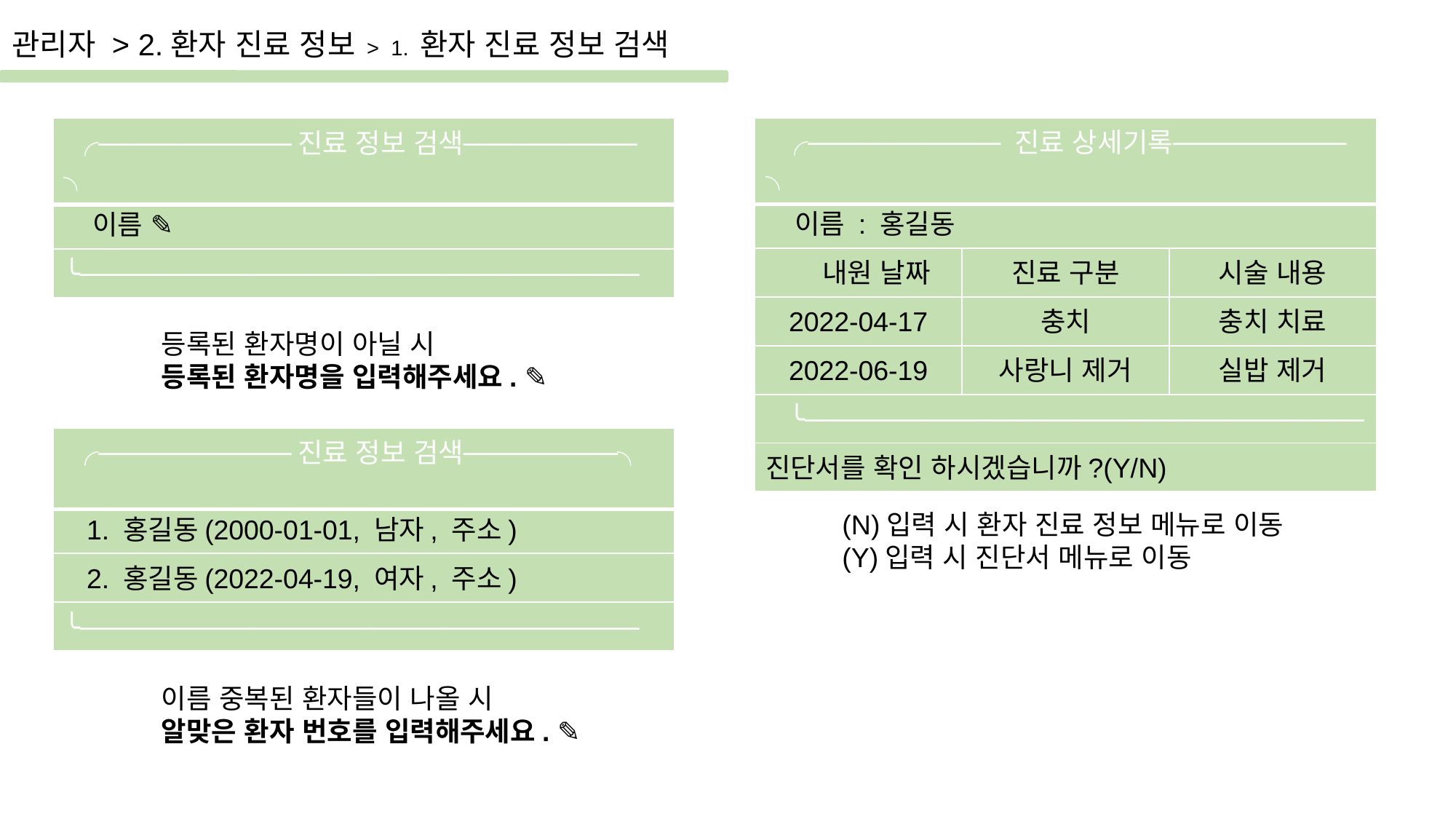

관리자 > 2.환자 진료 정보 >  1. 환자 진료 정보 검색

| ╭────────── 진료 상세기록─────────╮ |  |  |
| --- | --- | --- |
| 이름 : 홍길동 |  |  |
| 내원 날짜 | 진료 구분 | 시술 내용 |
| 2022-04-17 | 충치 | 충치 치료 |
| 2022-06-19 | 사랑니 제거 | 실밥 제거 |
| ╰───────────────────────────── |  |  |
| 진단서를 확인 하시겠습니까?(Y/N) |  |  |
| ╭──────────진료 정보 검색─────────╮ |
| --- |
| 이름 ✎ |
| ╰───────────────────────────── |

등록된 환자명이 아닐 시
등록된 환자명을 입력해주세요. ✎
| ╭──────────진료 정보 검색────────╮ |
| --- |
| 1. 홍길동(2000-01-01, 남자, 주소) |
| 2. 홍길동(2022-04-19, 여자, 주소) |
| ╰───────────────────────────── |

(N)입력 시 환자 진료 정보 메뉴로 이동
(Y)입력 시 진단서 메뉴로 이동

이름 중복된 환자들이 나올 시
알맞은 환자 번호를 입력해주세요. ✎